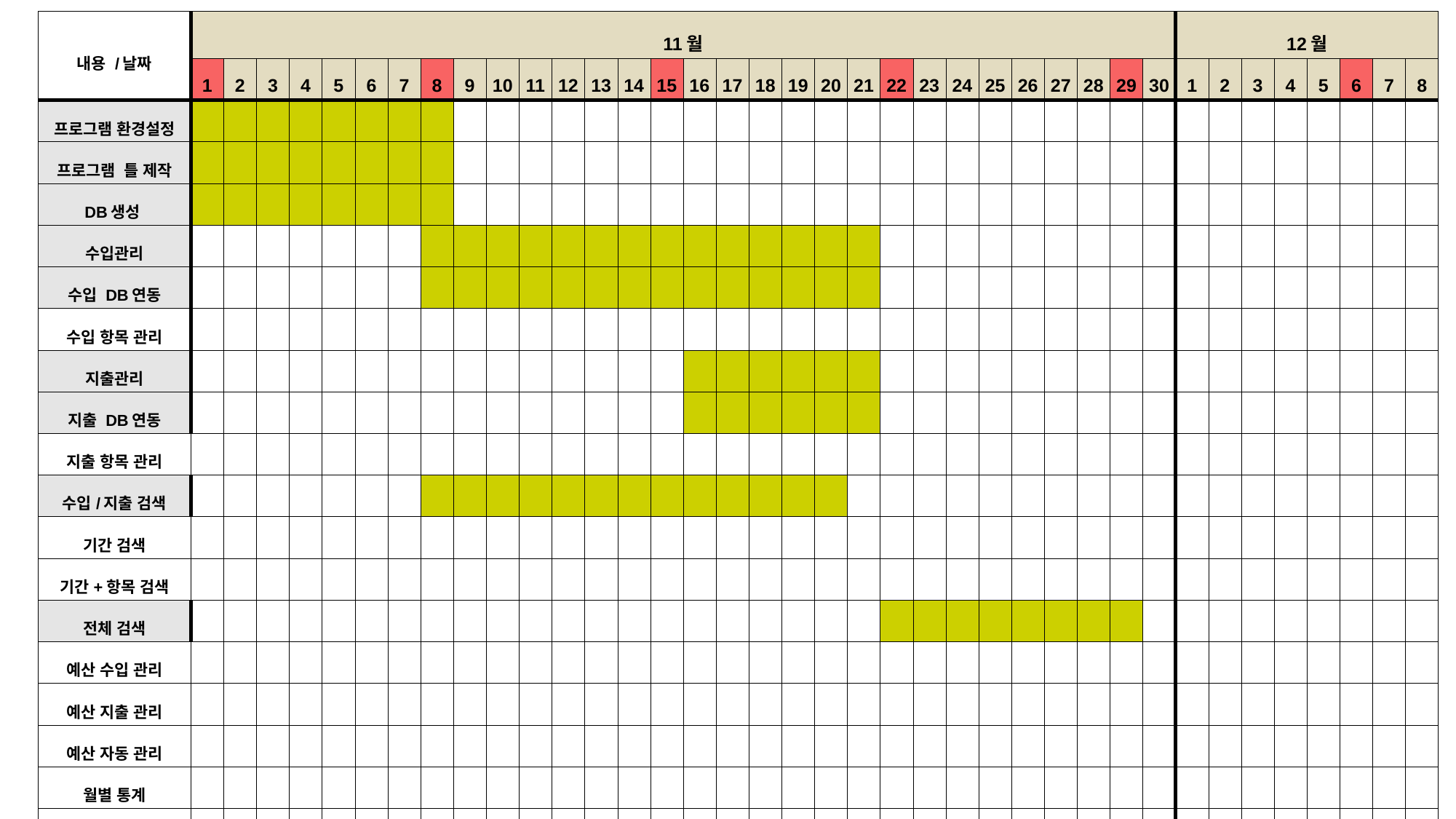

| 내용 /날짜 | 11월 |  |  |  |  |  |  |  |  |  |  |  |  |  |  |  |  |  |  |  |  |  |  |  |  |  |  |  |  |  | 12월 |  |  |  |  |  |  |  |
| --- | --- | --- | --- | --- | --- | --- | --- | --- | --- | --- | --- | --- | --- | --- | --- | --- | --- | --- | --- | --- | --- | --- | --- | --- | --- | --- | --- | --- | --- | --- | --- | --- | --- | --- | --- | --- | --- | --- |
|  | 1 | 2 | 3 | 4 | 5 | 6 | 7 | 8 | 9 | 10 | 11 | 12 | 13 | 14 | 15 | 16 | 17 | 18 | 19 | 20 | 21 | 22 | 23 | 24 | 25 | 26 | 27 | 28 | 29 | 30 | 1 | 2 | 3 | 4 | 5 | 6 | 7 | 8 |
| 프로그램 환경설정 |  |  |  |  |  |  |  |  |  |  |  |  |  |  |  |  |  |  |  |  |  |  |  |  |  |  |  |  |  |  |  |  |  |  |  |  |  |  |
| 프로그램 틀 제작 |  |  |  |  |  |  |  |  |  |  |  |  |  |  |  |  |  |  |  |  |  |  |  |  |  |  |  |  |  |  |  |  |  |  |  |  |  |  |
| DB생성 |  |  |  |  |  |  |  |  |  |  |  |  |  |  |  |  |  |  |  |  |  |  |  |  |  |  |  |  |  |  |  |  |  |  |  |  |  |  |
| 수입관리 |  |  |  |  |  |  |  |  |  |  |  |  |  |  |  |  |  |  |  |  |  |  |  |  |  |  |  |  |  |  |  |  |  |  |  |  |  |  |
| 수입 DB연동 |  |  |  |  |  |  |  |  |  |  |  |  |  |  |  |  |  |  |  |  |  |  |  |  |  |  |  |  |  |  |  |  |  |  |  |  |  |  |
| 수입 항목 관리 |  |  |  |  |  |  |  |  |  |  |  |  |  |  |  |  |  |  |  |  |  |  |  |  |  |  |  |  |  |  |  |  |  |  |  |  |  |  |
| 지출관리 |  |  |  |  |  |  |  |  |  |  |  |  |  |  |  |  |  |  |  |  |  |  |  |  |  |  |  |  |  |  |  |  |  |  |  |  |  |  |
| 지출 DB연동 |  |  |  |  |  |  |  |  |  |  |  |  |  |  |  |  |  |  |  |  |  |  |  |  |  |  |  |  |  |  |  |  |  |  |  |  |  |  |
| 지출 항목 관리 |  |  |  |  |  |  |  |  |  |  |  |  |  |  |  |  |  |  |  |  |  |  |  |  |  |  |  |  |  |  |  |  |  |  |  |  |  |  |
| 수입/지출 검색 |  |  |  |  |  |  |  |  |  |  |  |  |  |  |  |  |  |  |  |  |  |  |  |  |  |  |  |  |  |  |  |  |  |  |  |  |  |  |
| 기간 검색 |  |  |  |  |  |  |  |  |  |  |  |  |  |  |  |  |  |  |  |  |  |  |  |  |  |  |  |  |  |  |  |  |  |  |  |  |  |  |
| 기간+항목 검색 |  |  |  |  |  |  |  |  |  |  |  |  |  |  |  |  |  |  |  |  |  |  |  |  |  |  |  |  |  |  |  |  |  |  |  |  |  |  |
| 전체 검색 |  |  |  |  |  |  |  |  |  |  |  |  |  |  |  |  |  |  |  |  |  |  |  |  |  |  |  |  |  |  |  |  |  |  |  |  |  |  |
| 예산 수입 관리 |  |  |  |  |  |  |  |  |  |  |  |  |  |  |  |  |  |  |  |  |  |  |  |  |  |  |  |  |  |  |  |  |  |  |  |  |  |  |
| 예산 지출 관리 |  |  |  |  |  |  |  |  |  |  |  |  |  |  |  |  |  |  |  |  |  |  |  |  |  |  |  |  |  |  |  |  |  |  |  |  |  |  |
| 예산 자동 관리 |  |  |  |  |  |  |  |  |  |  |  |  |  |  |  |  |  |  |  |  |  |  |  |  |  |  |  |  |  |  |  |  |  |  |  |  |  |  |
| 월별 통계 |  |  |  |  |  |  |  |  |  |  |  |  |  |  |  |  |  |  |  |  |  |  |  |  |  |  |  |  |  |  |  |  |  |  |  |  |  |  |
| 요일 통계 |  |  |  |  |  |  |  |  |  |  |  |  |  |  |  |  |  |  |  |  |  |  |  |  |  |  |  |  |  |  |  |  |  |  |  |  |  |  |
| 수입 항목 통계 |  |  |  |  |  |  |  |  |  |  |  |  |  |  |  |  |  |  |  |  |  |  |  |  |  |  |  |  |  |  |  |  |  |  |  |  |  |  |
| 지출 항목 통계 |  |  |  |  |  |  |  |  |  |  |  |  |  |  |  |  |  |  |  |  |  |  |  |  |  |  |  |  |  |  |  |  |  |  |  |  |  |  |
| 기간 통계 |  |  |  |  |  |  |  |  |  |  |  |  |  |  |  |  |  |  |  |  |  |  |  |  |  |  |  |  |  |  |  |  |  |  |  |  |  |  |
| 예산 비교 결과 |  |  |  |  |  |  |  |  |  |  |  |  |  |  |  |  |  |  |  |  |  |  |  |  |  |  |  |  |  |  |  |  |  |  |  |  |  |  |
| 예상 외 지출 |  |  |  |  |  |  |  |  |  |  |  |  |  |  |  |  |  |  |  |  |  |  |  |  |  |  |  |  |  |  |  |  |  |  |  |  |  |  |
| 총 금액 Panel 구현 |  |  |  |  |  |  |  |  |  |  |  |  |  |  |  |  |  |  |  |  |  |  |  |  |  |  |  |  |  |  |  |  |  |  |  |  |  |  |
| 사용자 매뉴얼 |  |  |  |  |  |  |  |  |  |  |  |  |  |  |  |  |  |  |  |  |  |  |  |  |  |  |  |  |  |  |  |  |  |  |  |  |  |  |
| 테스트 |  |  |  |  |  |  |  |  |  |  |  |  |  |  |  |  |  |  |  |  |  |  |  |  |  |  |  |  |  |  |  |  |  |  |  |  |  |  |